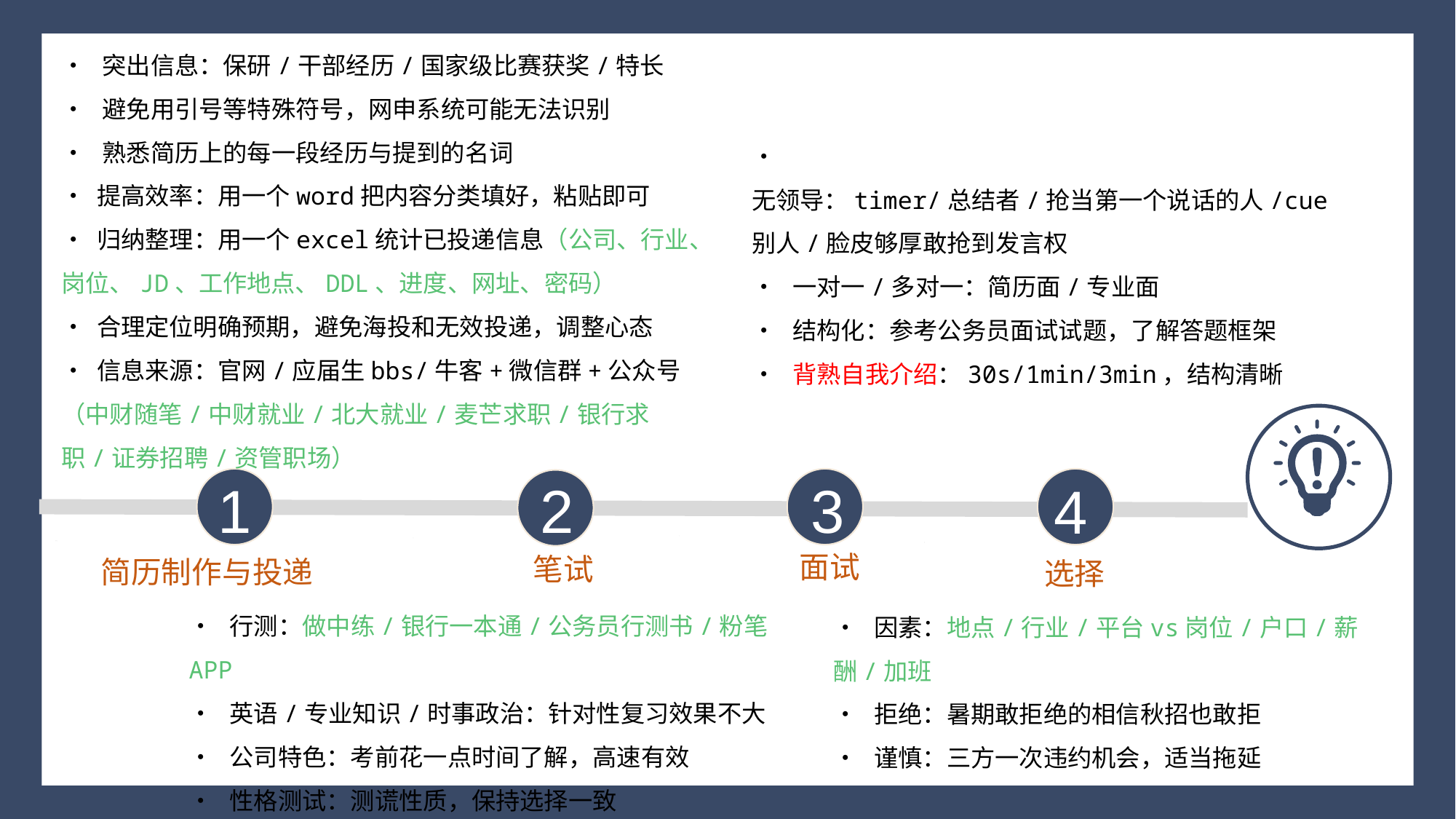

•  突出信息：保研/干部经历/国家级比赛获奖/特长
•  避免用引号等特殊符号，网申系统可能无法识别
•  熟悉简历上的每一段经历与提到的名词
• 提高效率：用一个word把内容分类填好，粘贴即可
• 归纳整理：用一个excel统计已投递信息（公司、行业、岗位、JD、工作地点、DDL、进度、网址、密码）
• 合理定位明确预期，避免海投和无效投递，调整心态
• 信息来源：官网/应届生bbs/牛客+微信群+公众号（中财随笔/中财就业/北大就业/麦芒求职/银行求职/证券招聘/资管职场）
•  无领导：timer/总结者/抢当第一个说话的人/cue别人/脸皮够厚敢抢到发言权
•  一对一/多对一：简历面/专业面
•  结构化：参考公务员面试试题，了解答题框架
•  背熟自我介绍：30s/1min/3min，结构清晰

2
3
1
4

面试
笔试
简历制作与投递
选择
•  行测：做中练/银行一本通/公务员行测书/粉笔APP
•  英语/专业知识/时事政治：针对性复习效果不大
•  公司特色：考前花一点时间了解，高速有效
•  性格测试：测谎性质，保持选择一致
•  因素：地点/行业/平台vs岗位/户口/薪酬/加班
•  拒绝：暑期敢拒绝的相信秋招也敢拒
•  谨慎：三方一次违约机会，适当拖延